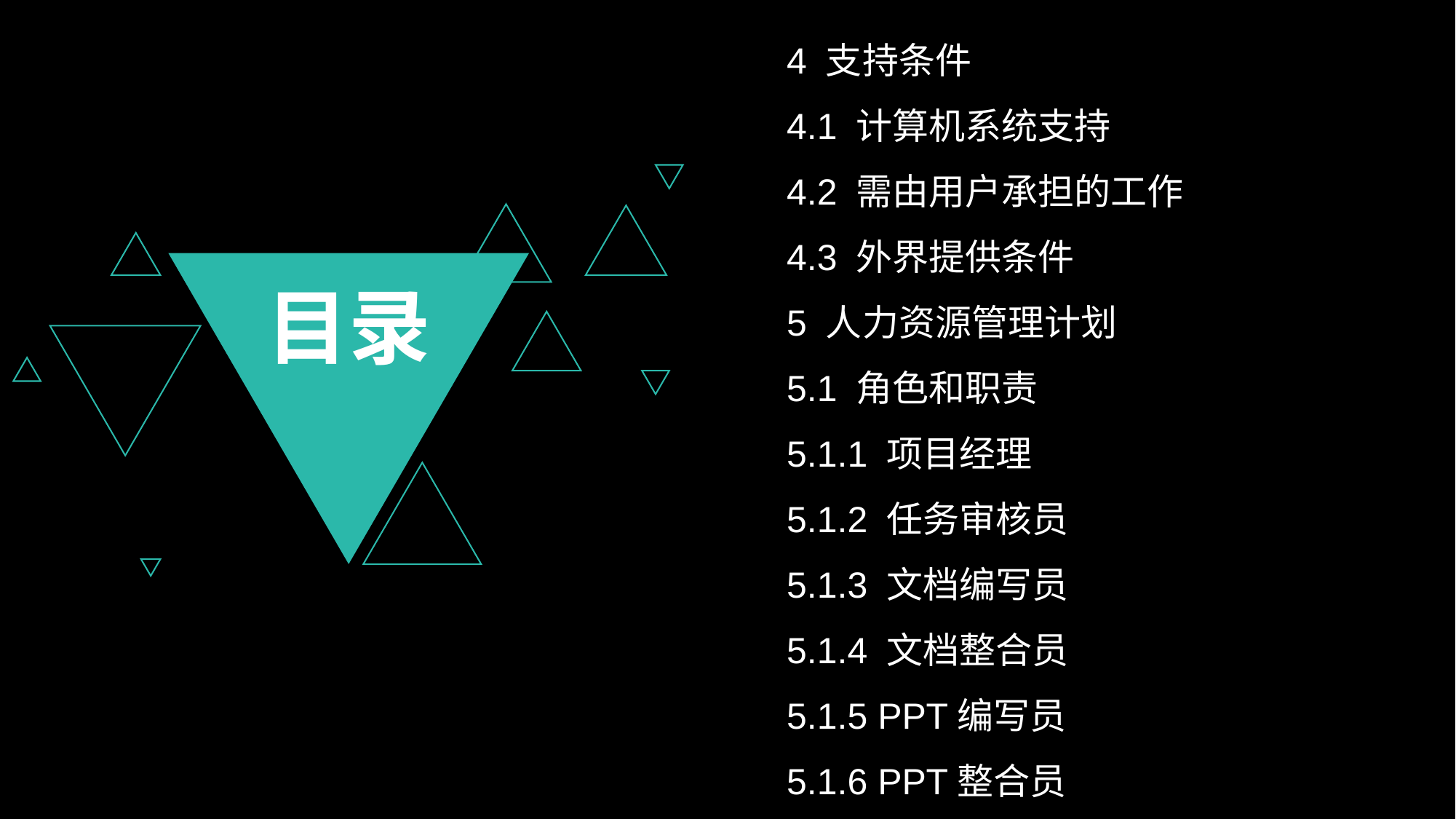

4 支持条件
4.1 计算机系统支持
4.2 需由用户承担的工作
4.3 外界提供条件
5 人力资源管理计划
5.1 角色和职责
5.1.1 项目经理
5.1.2 任务审核员
5.1.3 文档编写员
5.1.4 文档整合员
5.1.5 PPT编写员
5.1.6 PPT整合员

目录